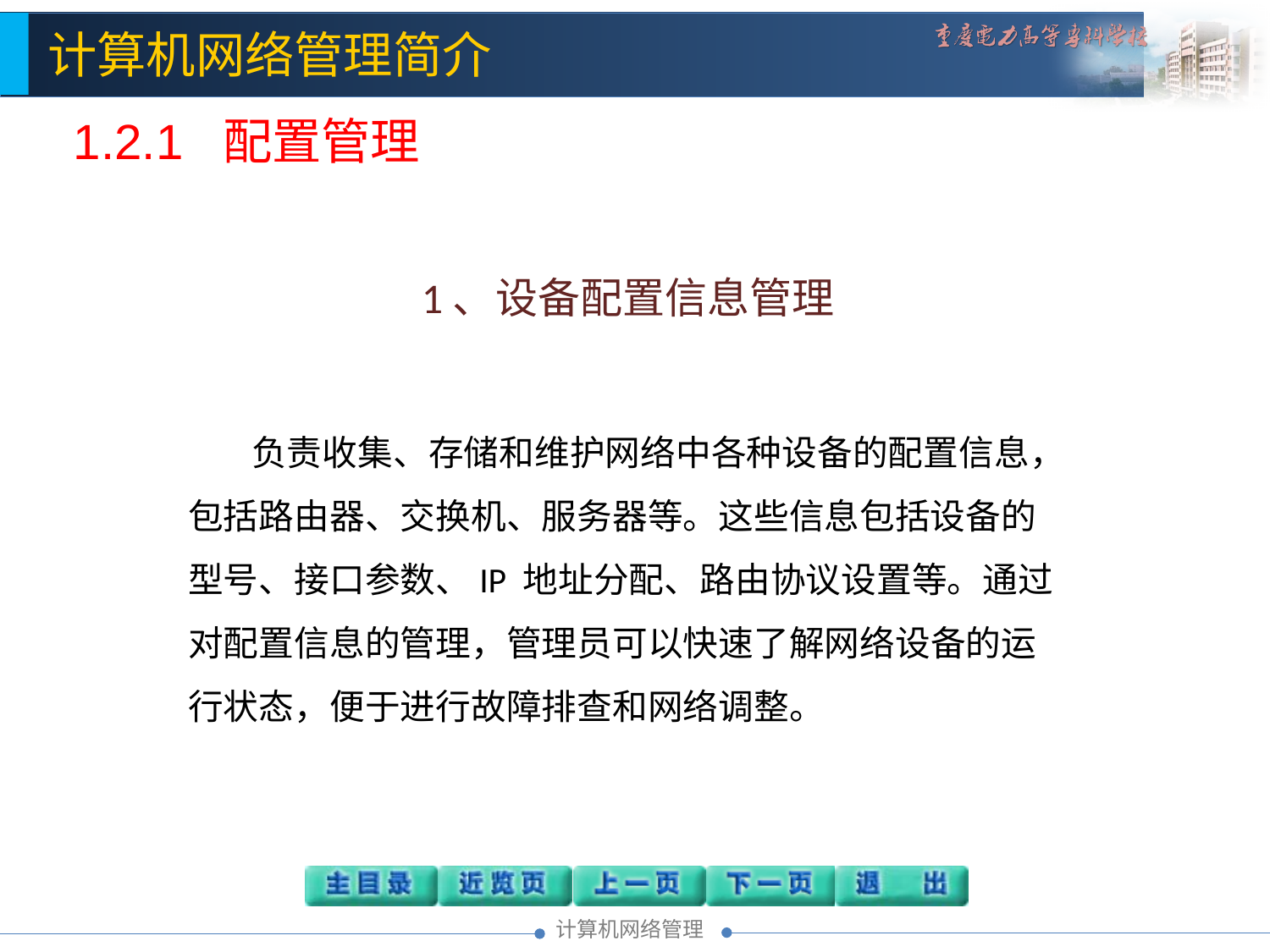

1.2.1  配置管理
1、设备配置信息管理
负责收集、存储和维护网络中各种设备的配置信息，包括路由器、交换机、服务器等。这些信息包括设备的型号、接口参数、IP 地址分配、路由协议设置等。通过对配置信息的管理，管理员可以快速了解网络设备的运行状态，便于进行故障排查和网络调整。